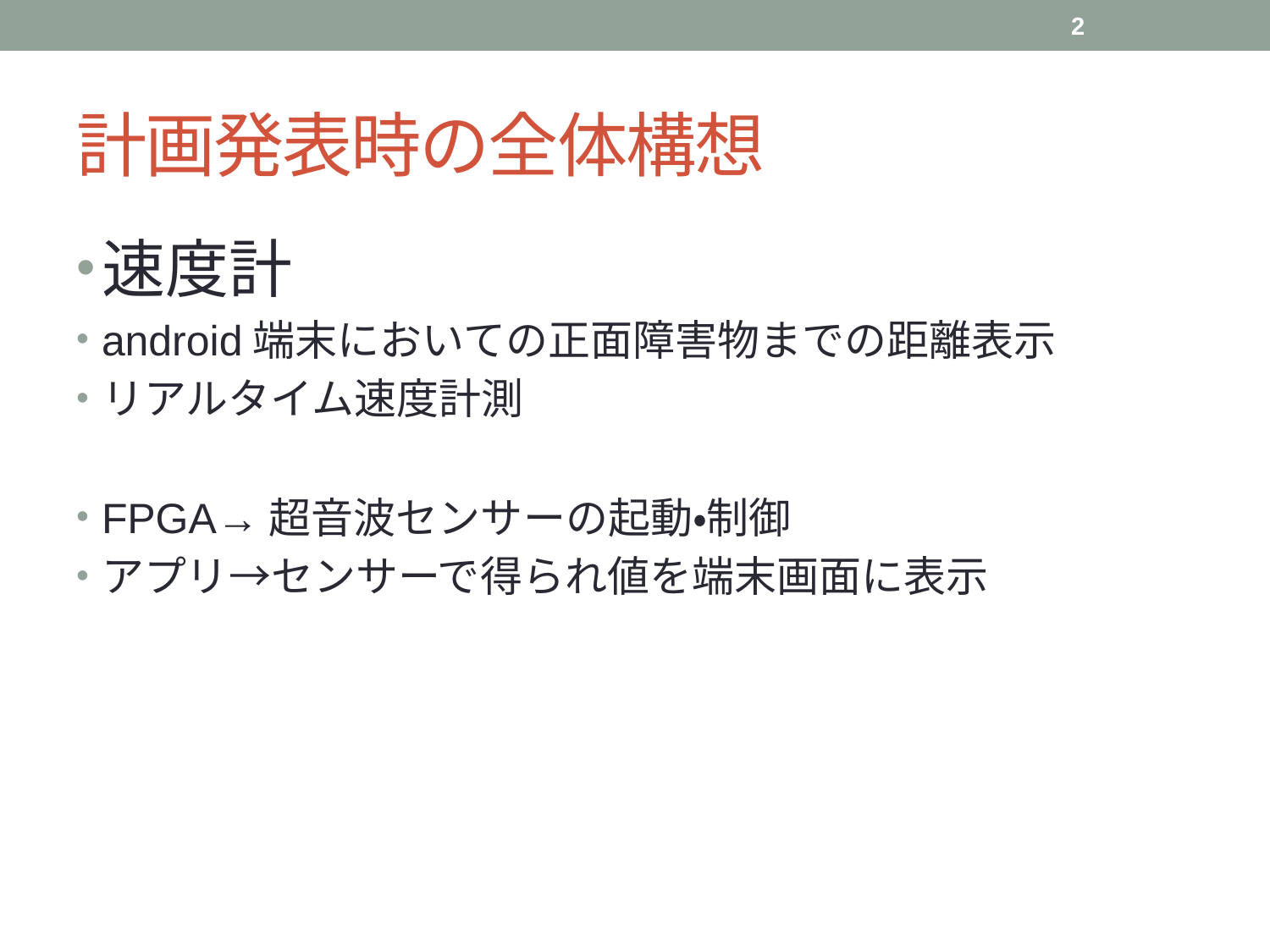

2
# 計画発表時の全体構想
速度計
android端末においての正面障害物までの距離表示
リアルタイム速度計測

FPGA→超音波センサーの起動・制御
アプリ→センサーで得られ値を端末画面に表示